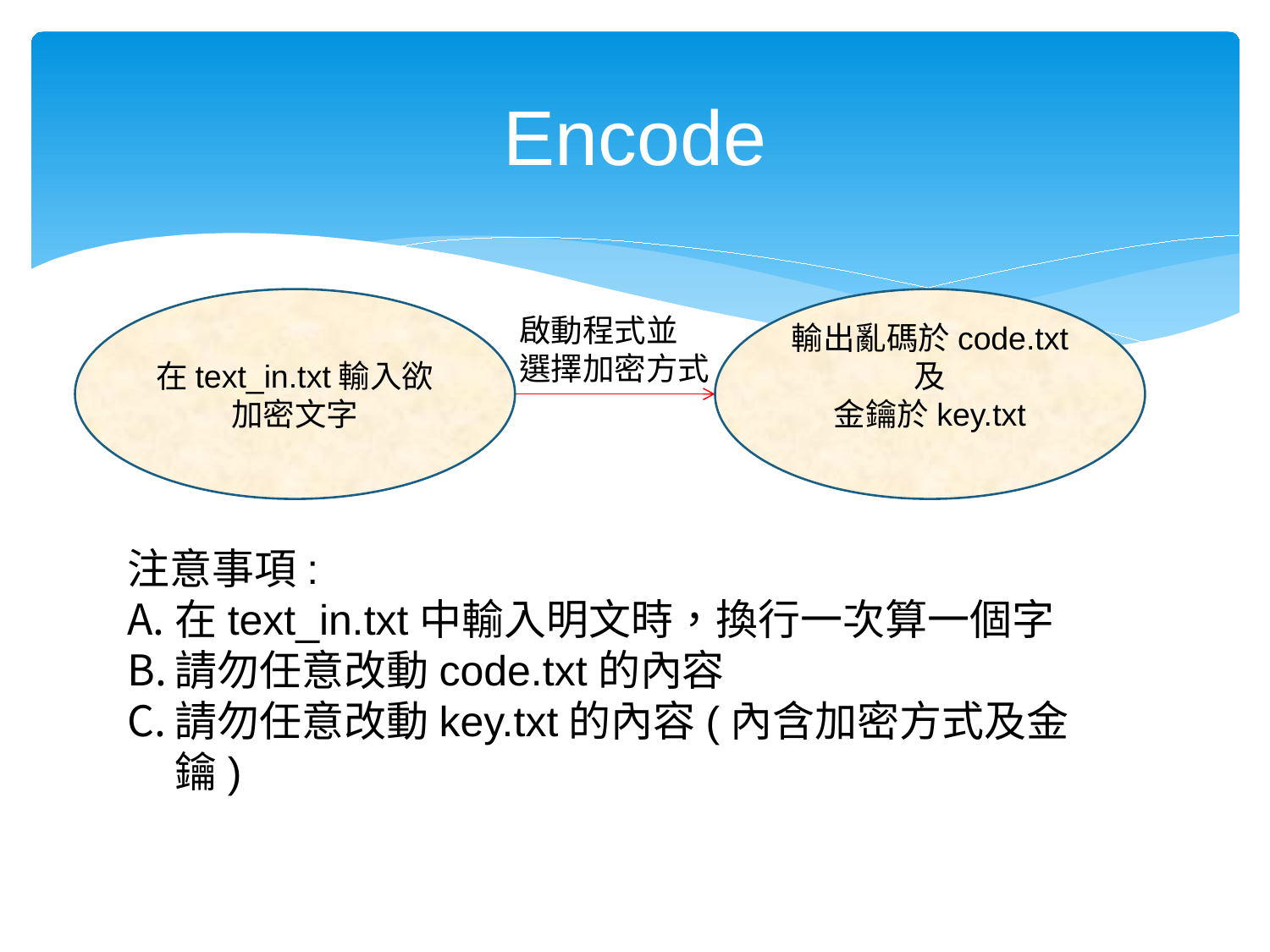

# Encode
在text_in.txt輸入欲加密文字
輸出亂碼於code.txt
及
金鑰於key.txt

啟動程式並
選擇加密方式
注意事項:
在text_in.txt中輸入明文時，換行一次算一個字
請勿任意改動code.txt的內容
請勿任意改動key.txt的內容(內含加密方式及金鑰)